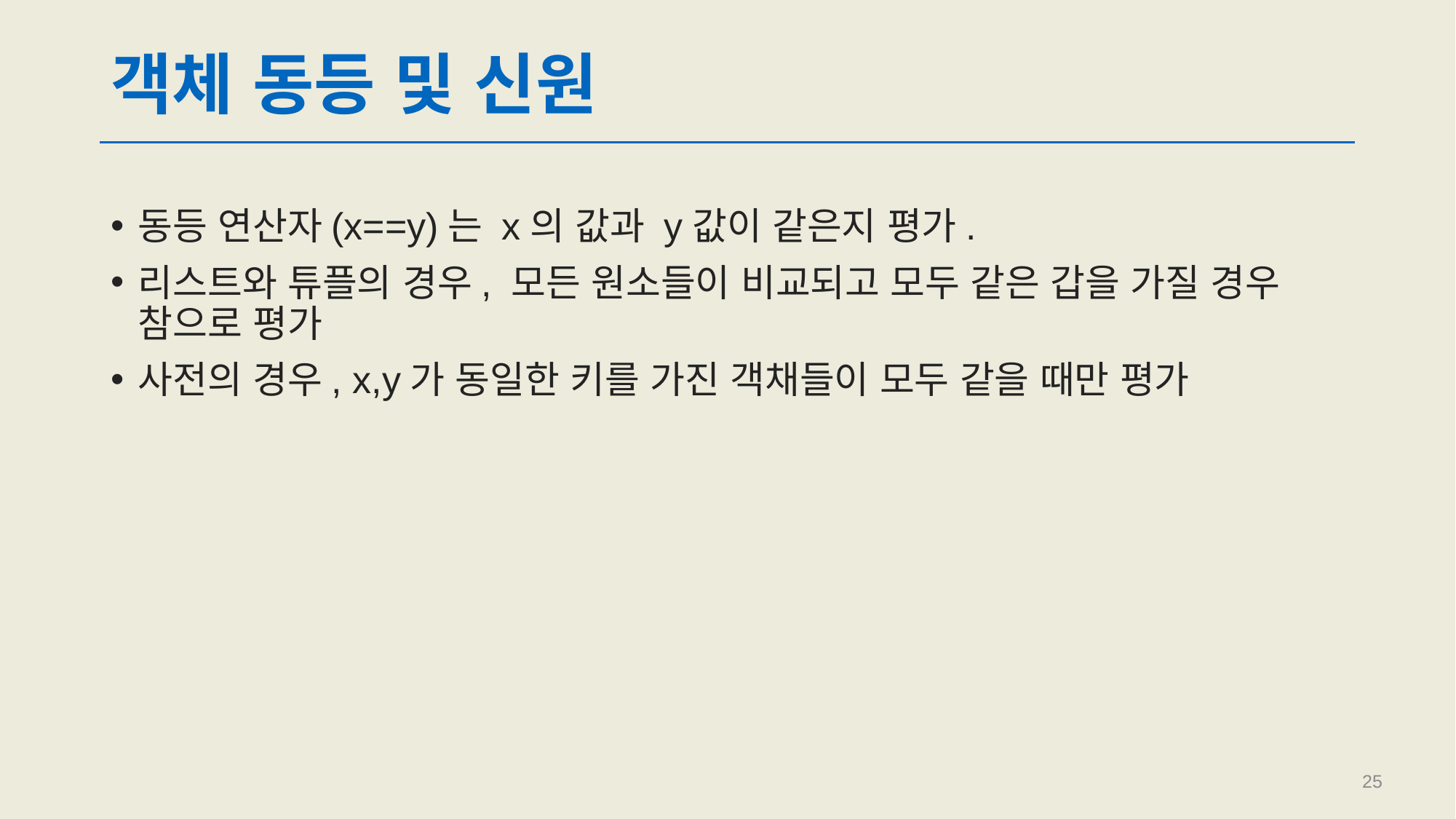

# 객체 동등 및 신원
동등 연산자(x==y)는 x의 값과 y값이 같은지 평가.
리스트와 튜플의 경우, 모든 원소들이 비교되고 모두 같은 갑을 가질 경우  참으로 평가
사전의 경우, x,y가 동일한 키를 가진 객채들이 모두 같을 때만 평가
25